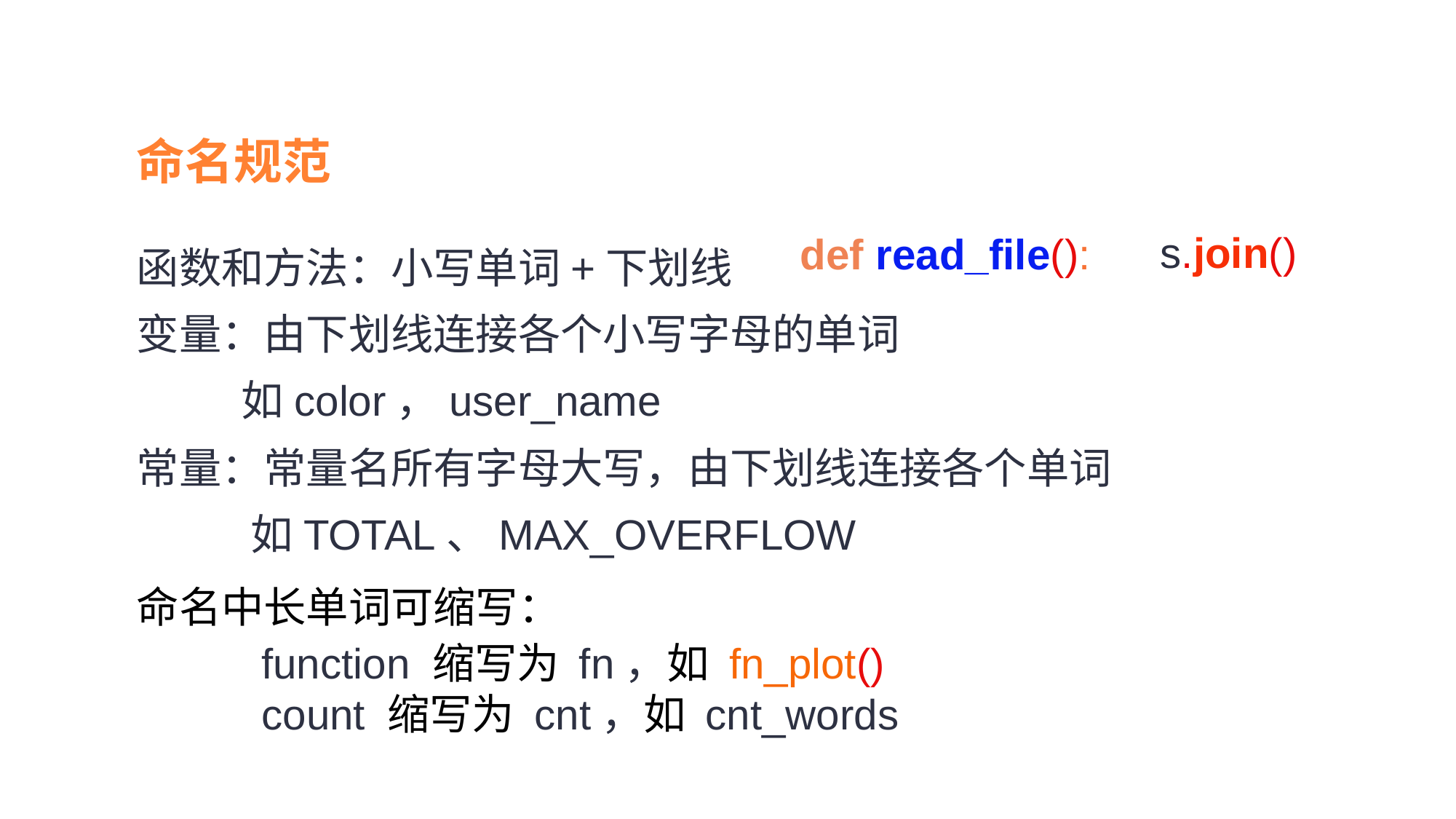

命名规范
函数和方法：小写单词+下划线
s.join()
def read_file():
变量：由下划线连接各个小写字母的单词
          如color，user_name
常量：常量名所有字母大写，由下划线连接各个单词
           如TOTAL、MAX_OVERFLOW
命名中长单词可缩写：
function 缩写为 fn，如 fn_plot()
count 缩写为 cnt，如 cnt_words